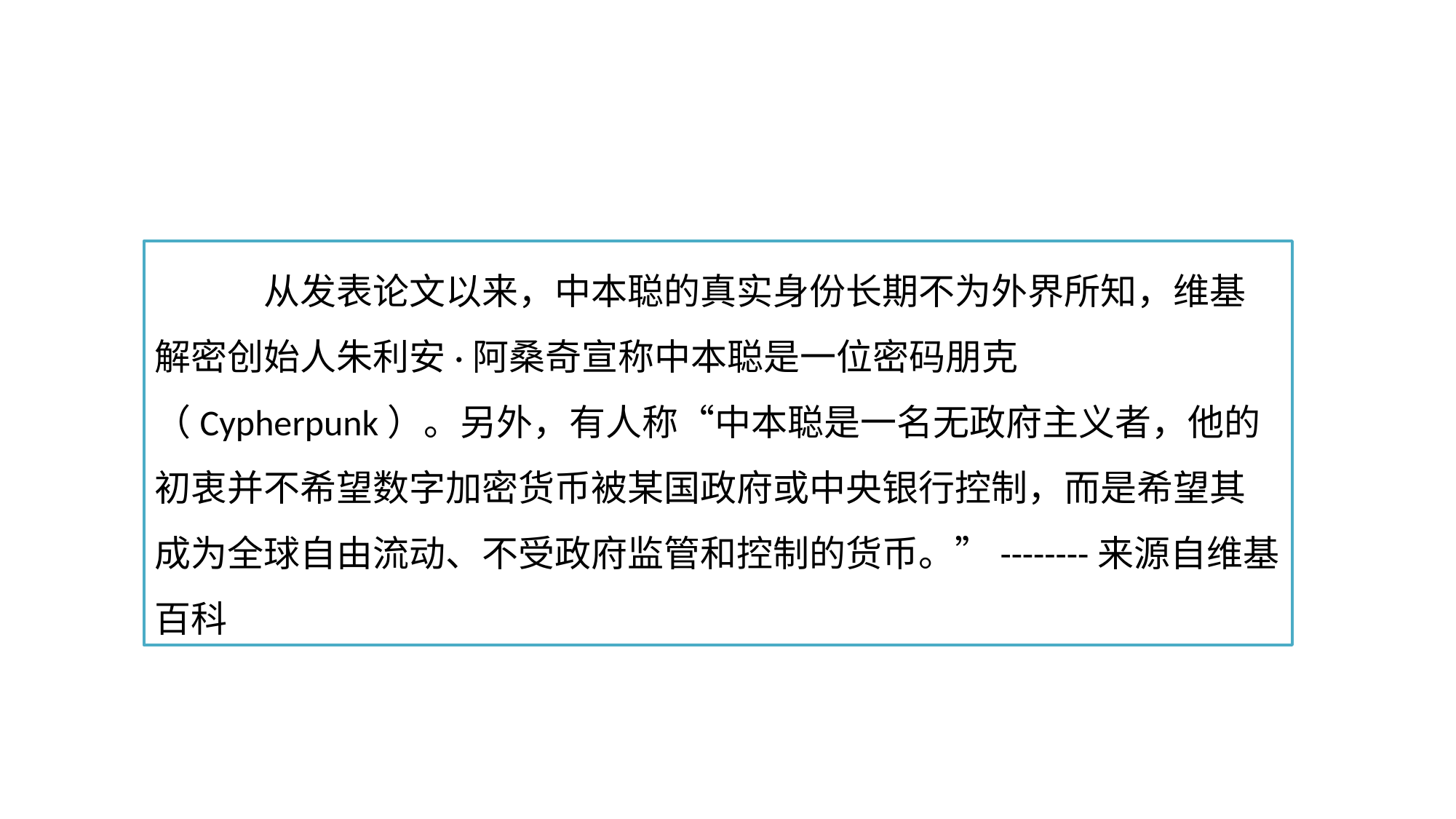

从发表论文以来，中本聪的真实身份长期不为外界所知，维基解密创始人朱利安·阿桑奇宣称中本聪是一位密码朋克（Cypherpunk）。另外，有人称“中本聪是一名无政府主义者，他的初衷并不希望数字加密货币被某国政府或中央银行控制，而是希望其成为全球自由流动、不受政府监管和控制的货币。”--------来源自维基百科